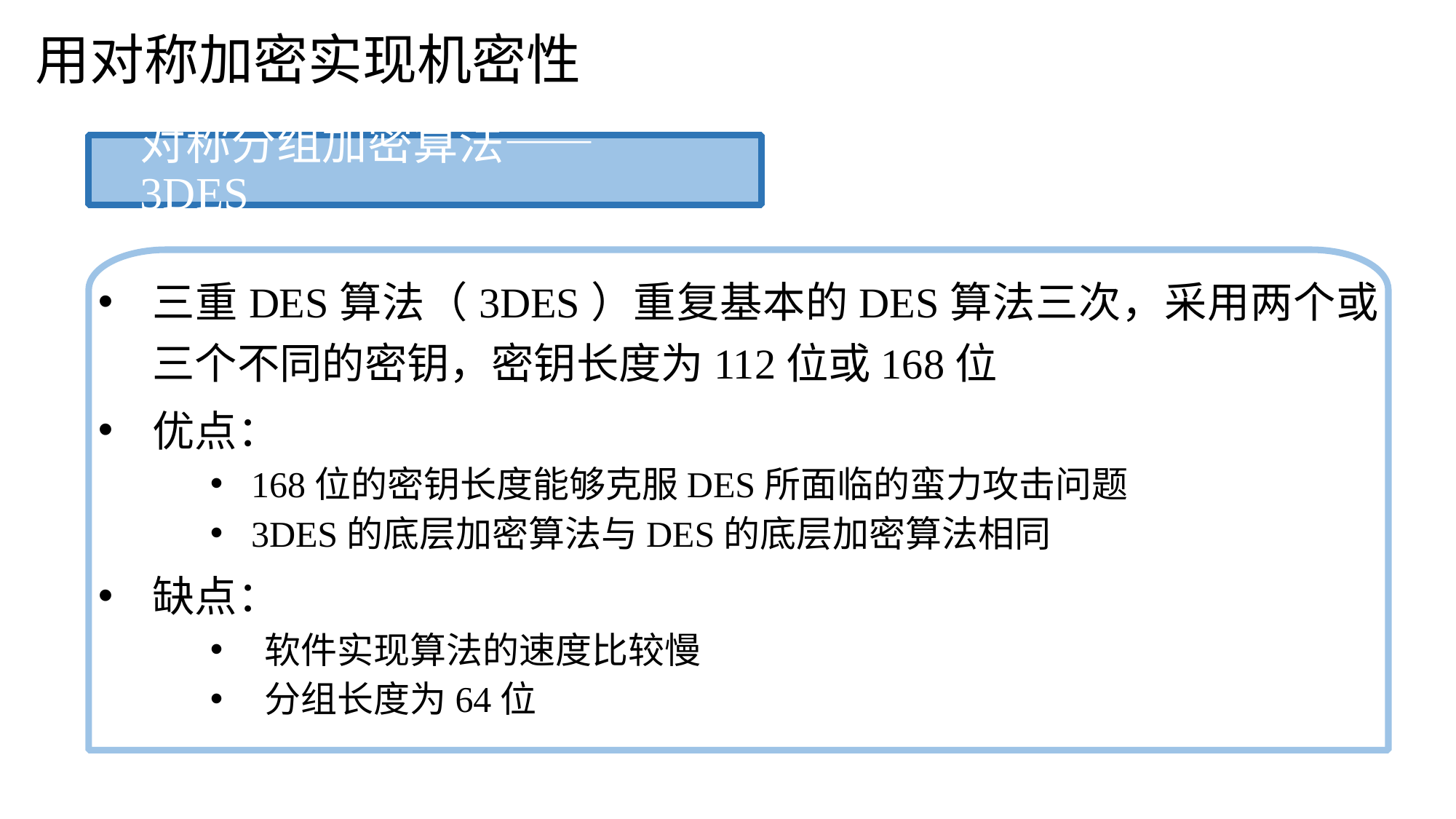

用对称加密实现机密性

对称分组加密算法——3DES
三重DES算法（3DES）重复基本的DES算法三次，采用两个或三个不同的密钥，密钥长度为112位或168位
优点：
168位的密钥长度能够克服DES所面临的蛮力攻击问题
3DES的底层加密算法与DES的底层加密算法相同
缺点：
软件实现算法的速度比较慢
分组长度为64位